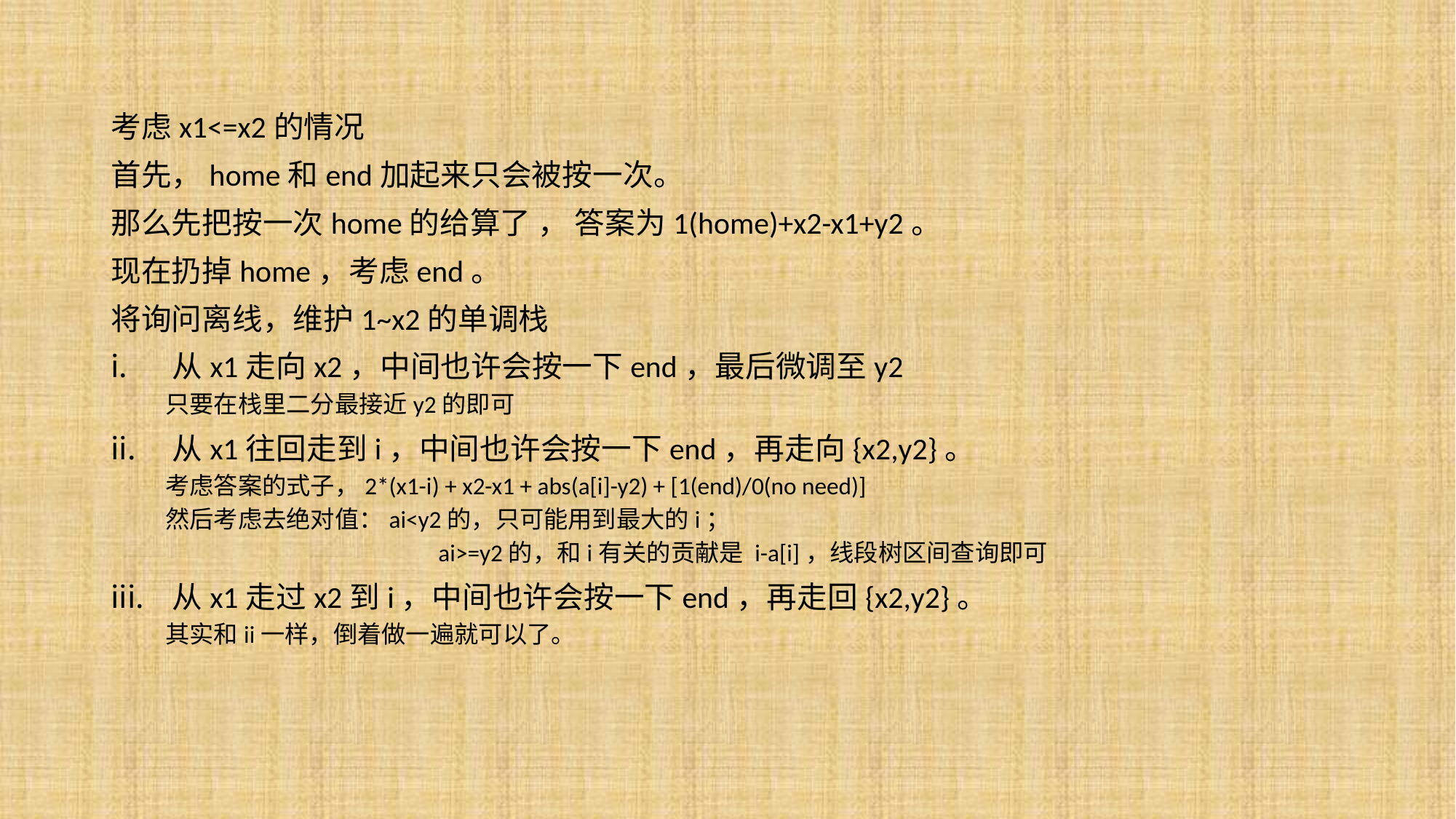

考虑x1<=x2的情况
首先，home和end加起来只会被按一次。
那么先把按一次home的给算了 ， 答案为1(home)+x2-x1+y2。
现在扔掉home，考虑end。
将询问离线，维护1~x2的单调栈
从x1走向x2，中间也许会按一下end，最后微调至y2
只要在栈里二分最接近y2的即可
从x1往回走到i，中间也许会按一下end，再走向{x2,y2}。
考虑答案的式子，2*(x1-i) + x2-x1 + abs(a[i]-y2) + [1(end)/0(no need)]
然后考虑去绝对值：ai<y2的，只可能用到最大的i；
		          ai>=y2的，和i有关的贡献是 i-a[i]，线段树区间查询即可
从x1走过x2到i，中间也许会按一下end，再走回{x2,y2}。
其实和ii一样，倒着做一遍就可以了。